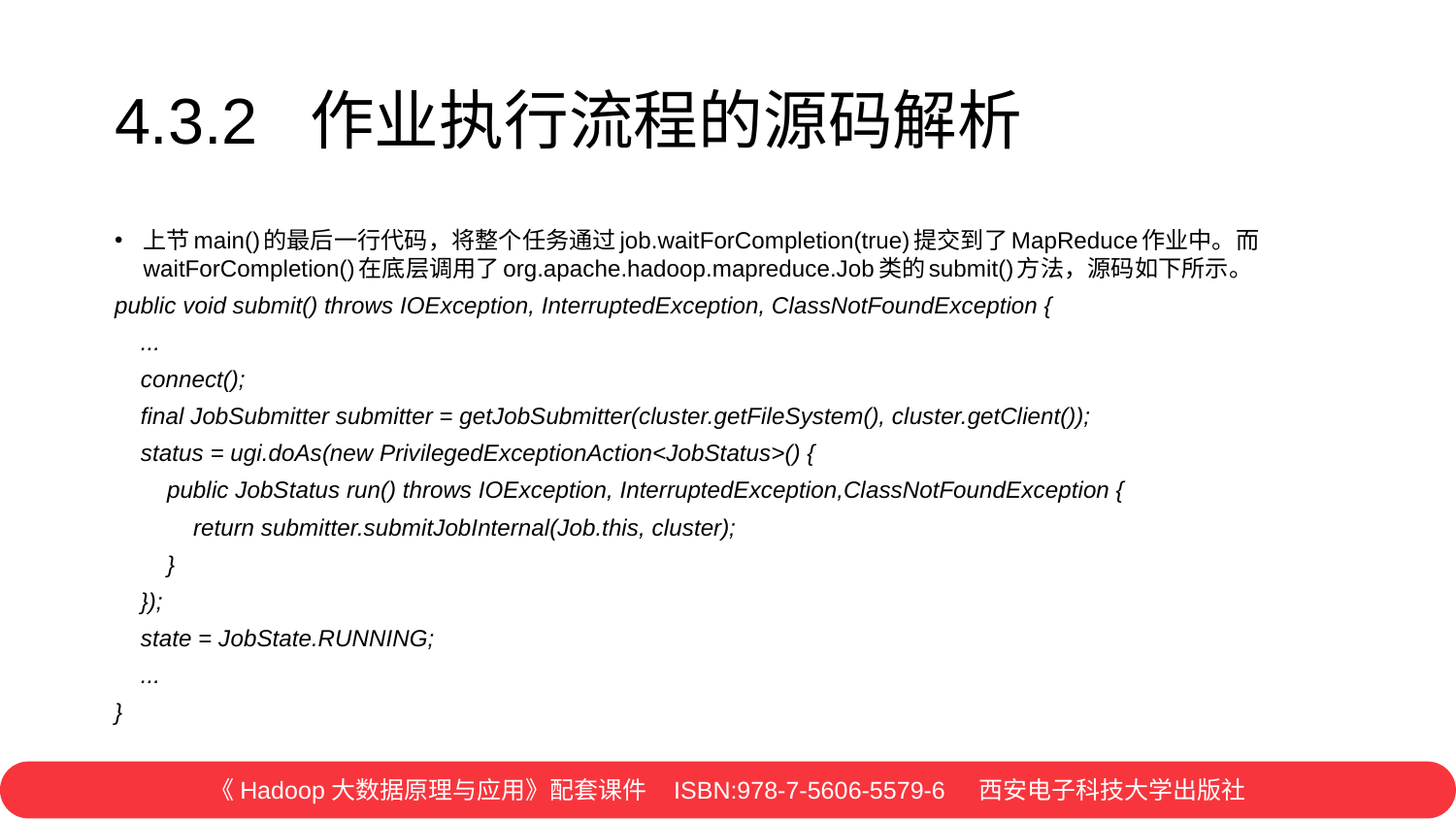

# 4.3.2  作业执行流程的源码解析
上节main()的最后一行代码，将整个任务通过job.waitForCompletion(true)提交到了MapReduce作业中。而waitForCompletion()在底层调用了org.apache.hadoop.mapreduce.Job类的submit()方法，源码如下所示。
public void submit() throws IOException, InterruptedException, ClassNotFoundException {
    ...
    connect();
    final JobSubmitter submitter = getJobSubmitter(cluster.getFileSystem(), cluster.getClient());
    status = ugi.doAs(new PrivilegedExceptionAction<JobStatus>() {
        public JobStatus run() throws IOException, InterruptedException,ClassNotFoundException {
            return submitter.submitJobInternal(Job.this, cluster);
        }
    });
    state = JobState.RUNNING;
    ...
}